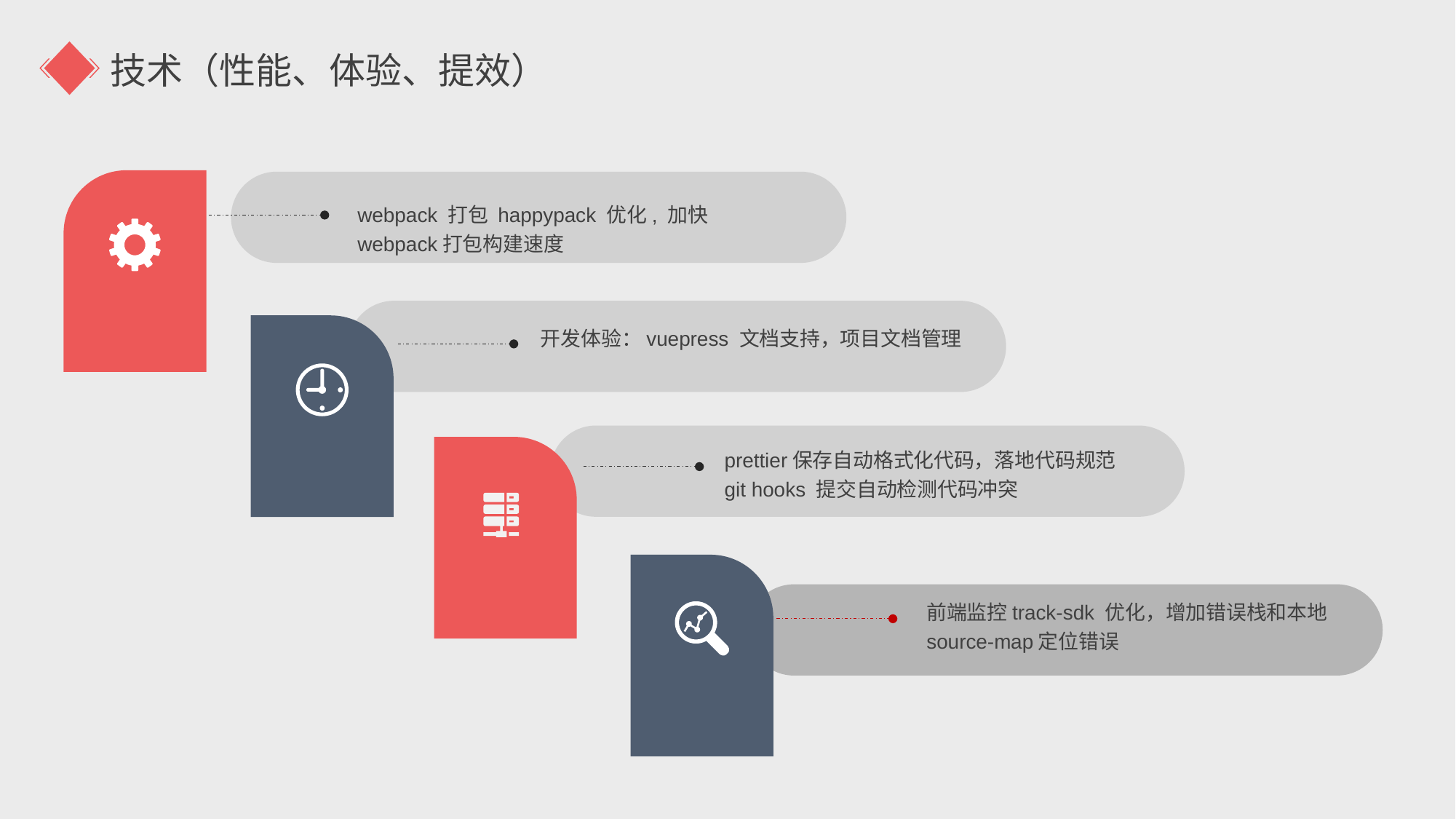

技术（性能、体验、提效）

webpack 打包 happypack 优化, 加快webpack打包构建速度

开发体验：vuepress 文档支持，项目文档管理

prettier保存自动格式化代码，落地代码规范
git hooks 提交自动检测代码冲突

前端监控track-sdk 优化，增加错误栈和本地source-map定位错误